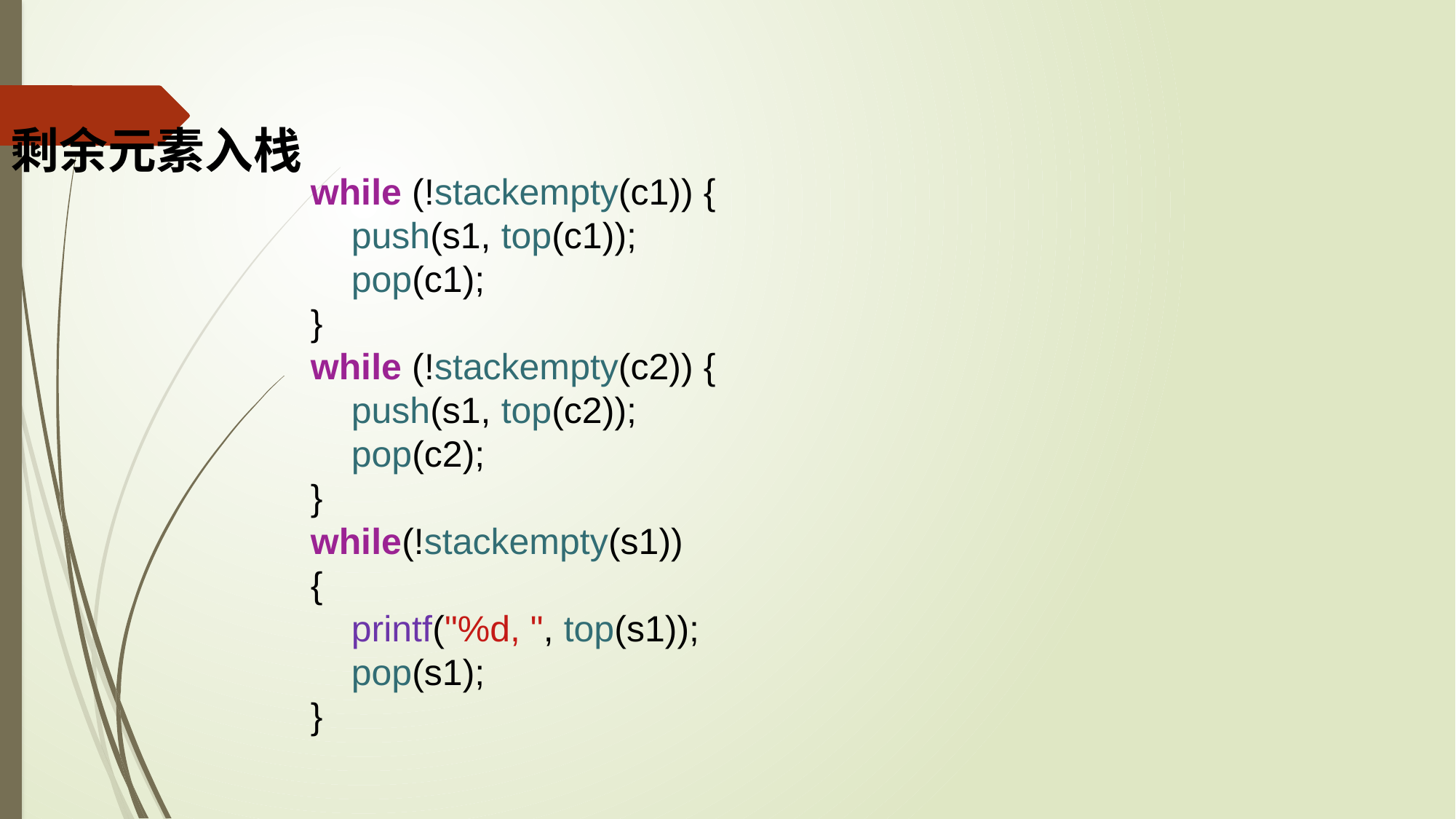

剩余元素入栈
    while (!stackempty(c1)) {
        push(s1, top(c1));
        pop(c1);
    }
    while (!stackempty(c2)) {
        push(s1, top(c2));
        pop(c2);
    }
    while(!stackempty(s1))
    {
        printf("%d, ", top(s1));
        pop(s1);
    }